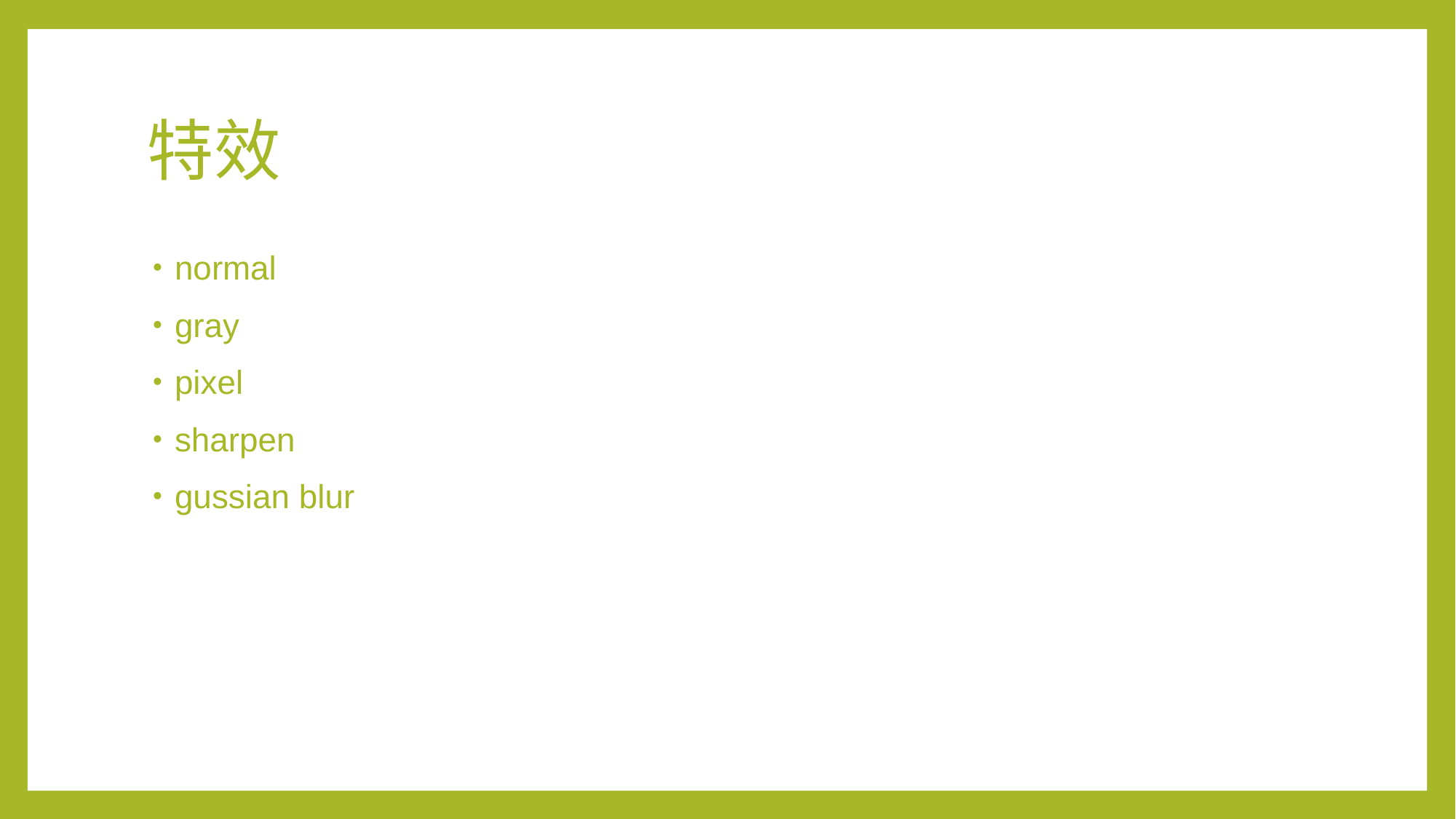

# 特效
normal
gray
pixel
sharpen
gussian blur